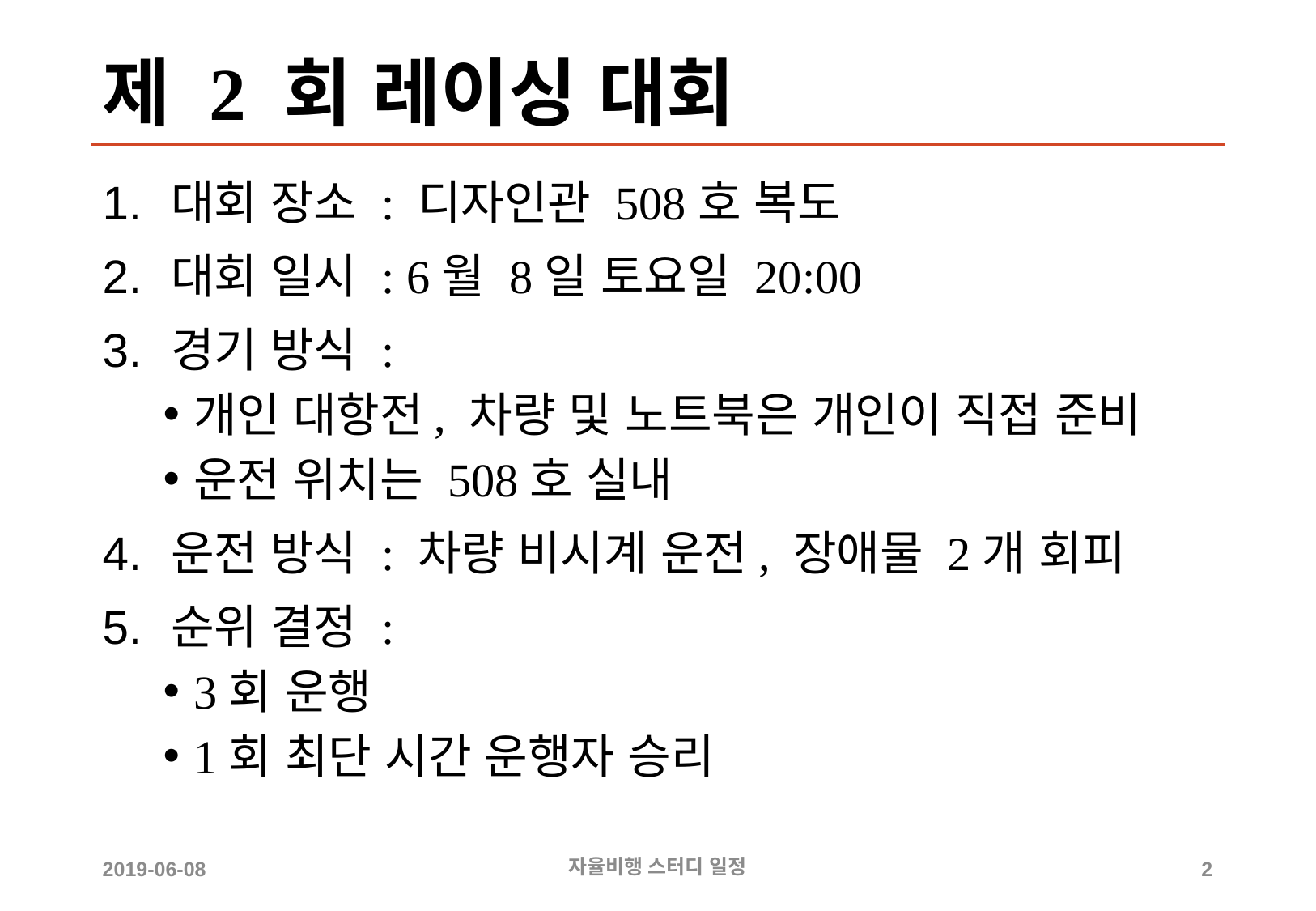

# 제 2 회 레이싱 대회
대회 장소 : 디자인관 508호 복도
대회 일시 : 6월 8일 토요일 20:00
경기 방식 :
개인 대항전, 차량 및 노트북은 개인이 직접 준비
운전 위치는 508호 실내
운전 방식 : 차량 비시계 운전, 장애물 2개 회피
순위 결정 :
3회 운행
1회 최단 시간 운행자 승리
2019-06-08
자율비행 스터디 일정
2